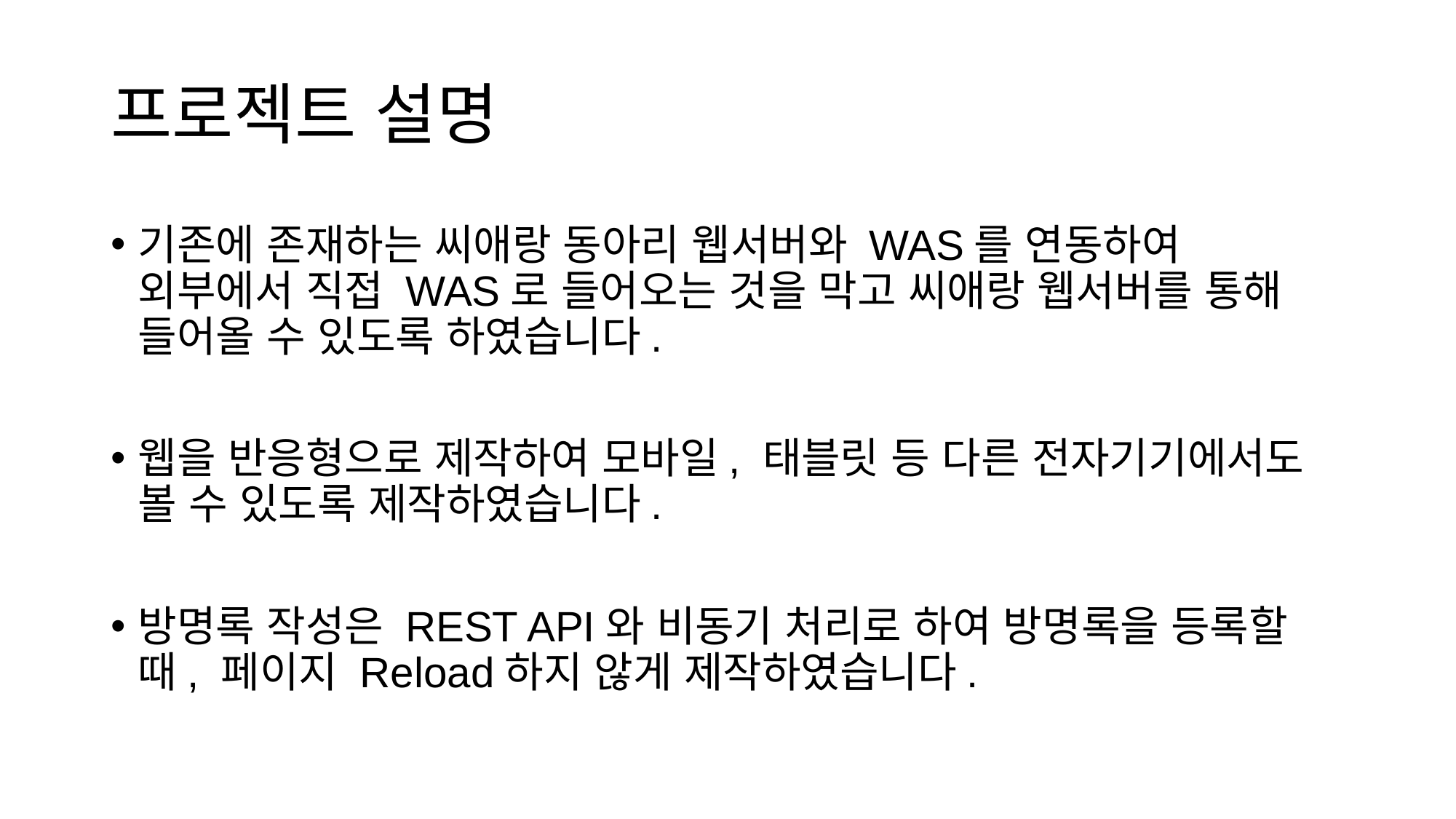

# 프로젝트 설명
기존에 존재하는 씨애랑 동아리 웹서버와 WAS를 연동하여 외부에서 직접 WAS로 들어오는 것을 막고 씨애랑 웹서버를 통해 들어올 수 있도록 하였습니다.

웹을 반응형으로 제작하여 모바일, 태블릿 등 다른 전자기기에서도 볼 수 있도록 제작하였습니다.

방명록 작성은 REST API와 비동기 처리로 하여 방명록을 등록할 때, 페이지 Reload하지 않게 제작하였습니다.